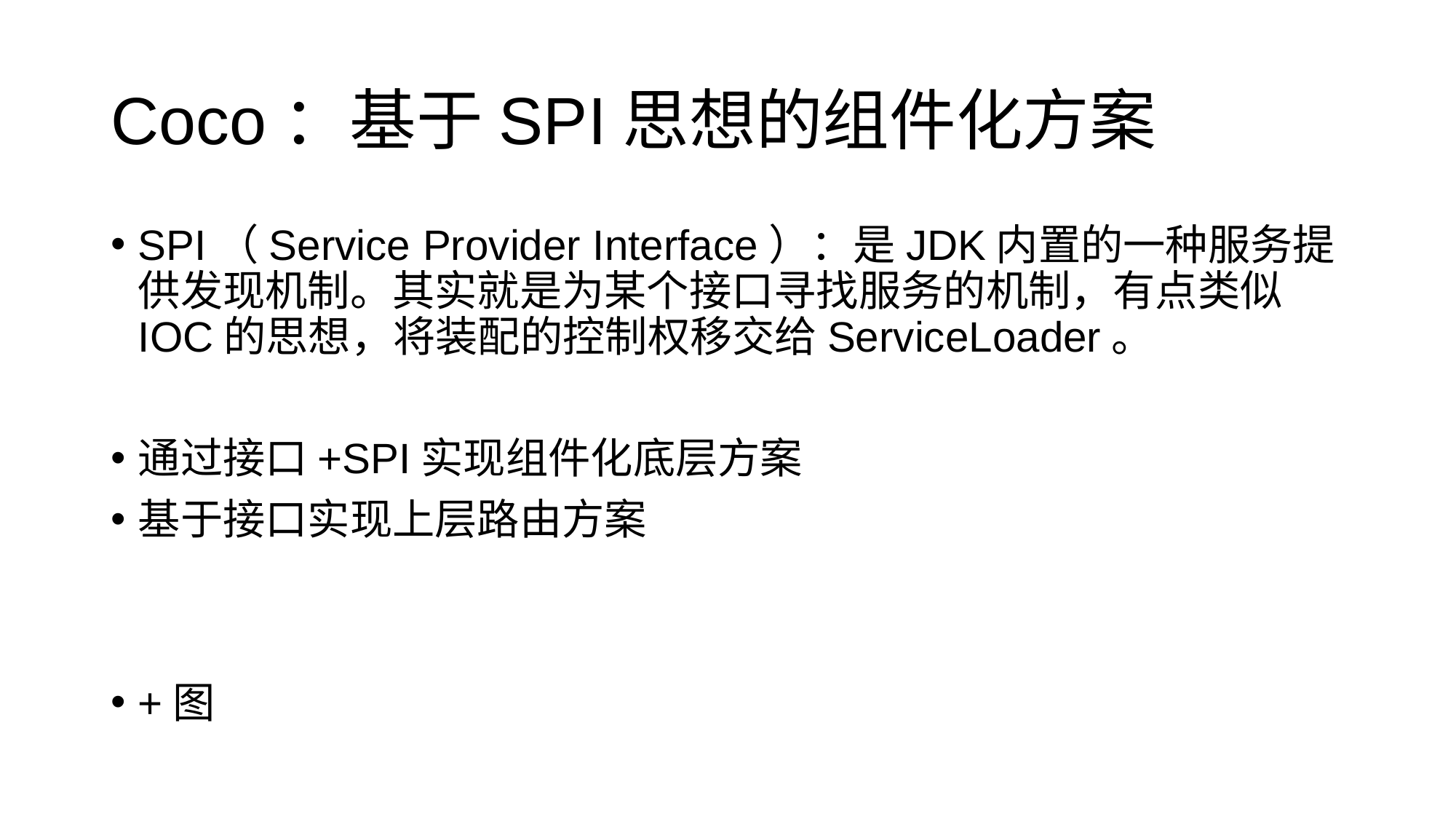

# Coco：基于SPI思想的组件化方案
SPI（Service Provider Interface）：是JDK内置的一种服务提供发现机制。其实就是为某个接口寻找服务的机制，有点类似IOC的思想，将装配的控制权移交给ServiceLoader。

通过接口+SPI实现组件化底层方案
基于接口实现上层路由方案

+图